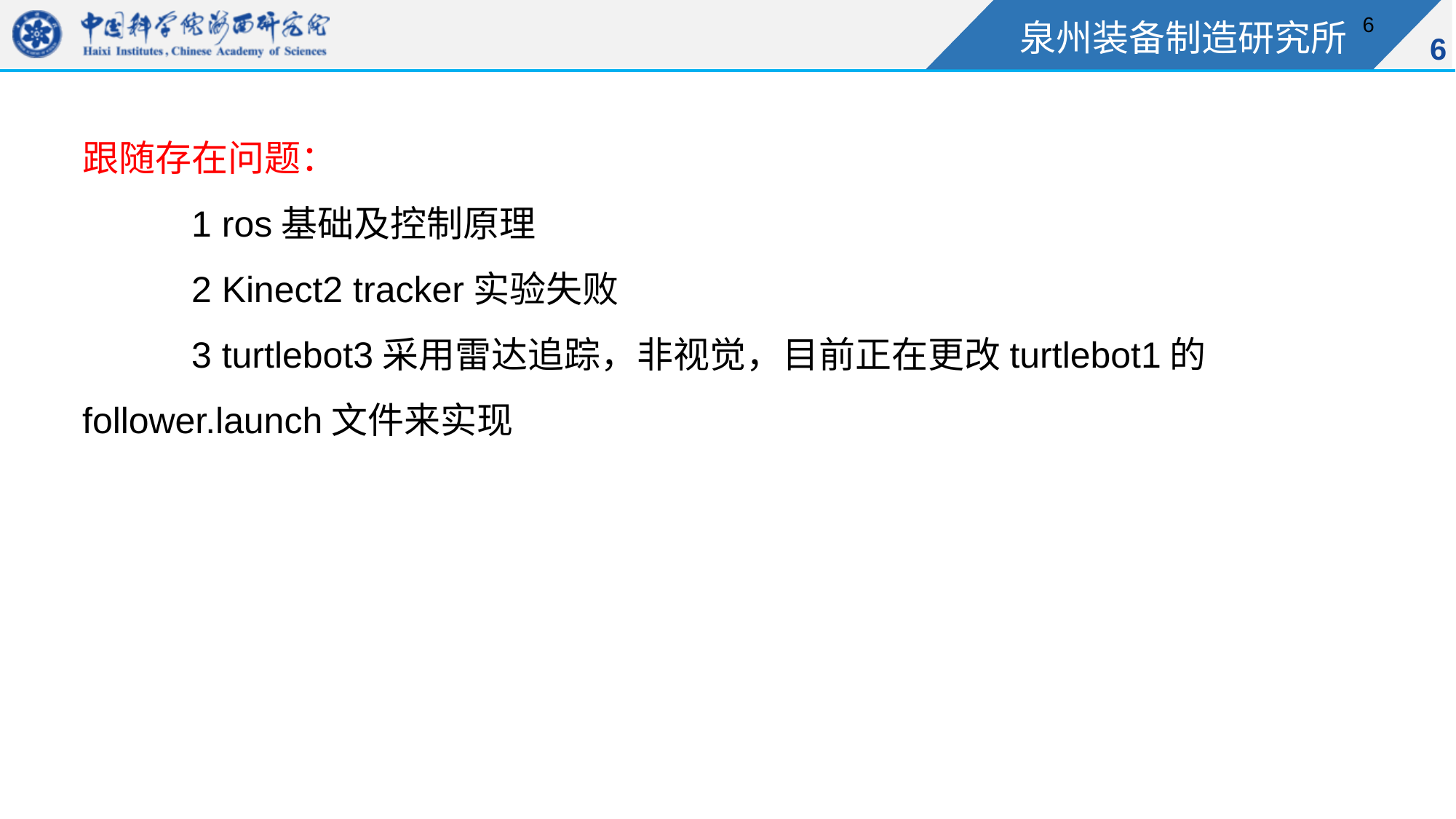

6
跟随存在问题：
	1 ros基础及控制原理
	2 Kinect2 tracker实验失败
	3 turtlebot3采用雷达追踪，非视觉，目前正在更改turtlebot1的follower.launch文件来实现